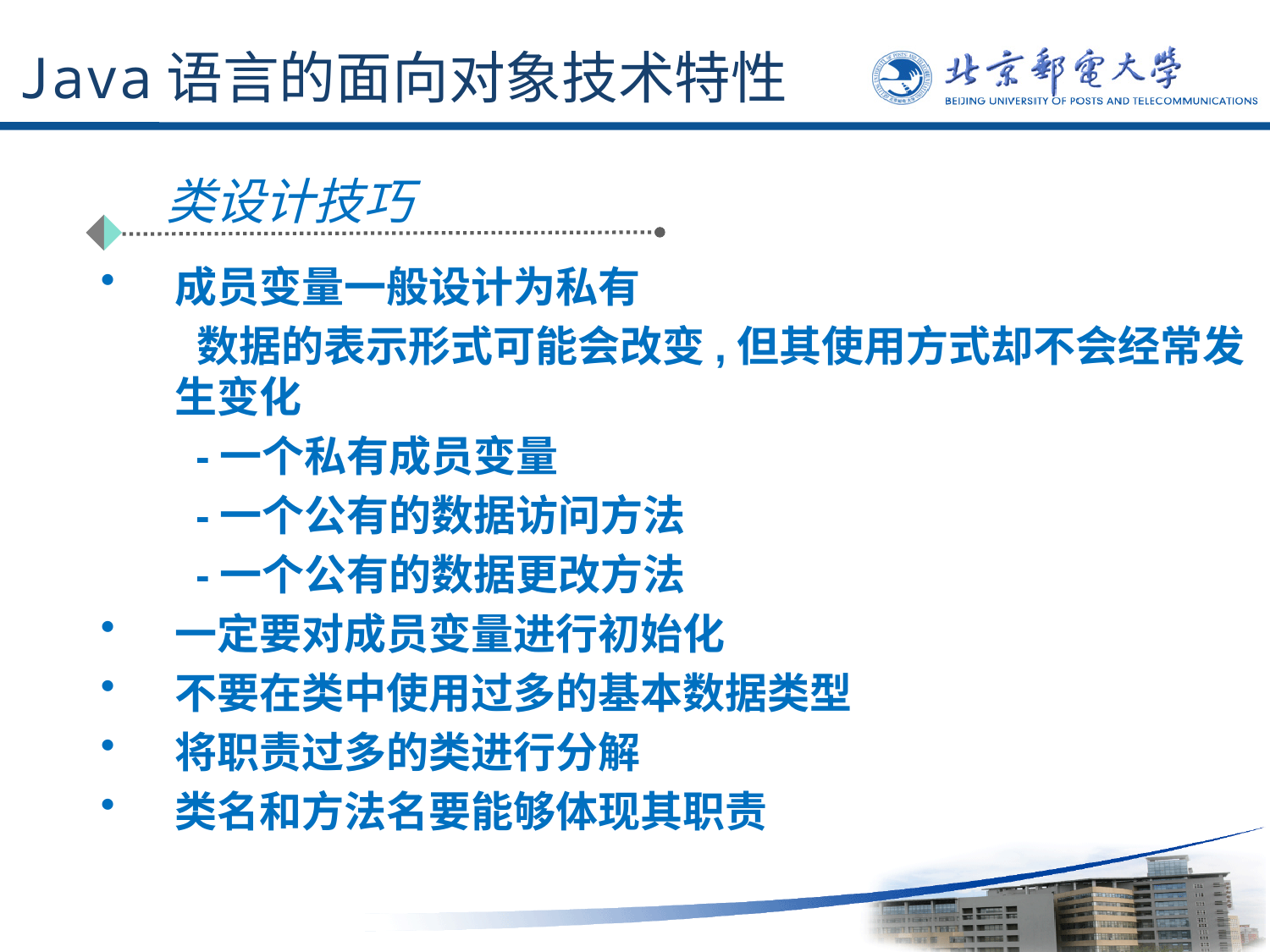

# Java语言的面向对象技术特性

类设计技巧

成员变量一般设计为私有
         数据的表示形式可能会改变,但其使用方式却不会经常发生变化
        -一个私有成员变量
        -一个公有的数据访问方法
        -一个公有的数据更改方法
一定要对成员变量进行初始化
不要在类中使用过多的基本数据类型
将职责过多的类进行分解
类名和方法名要能够体现其职责